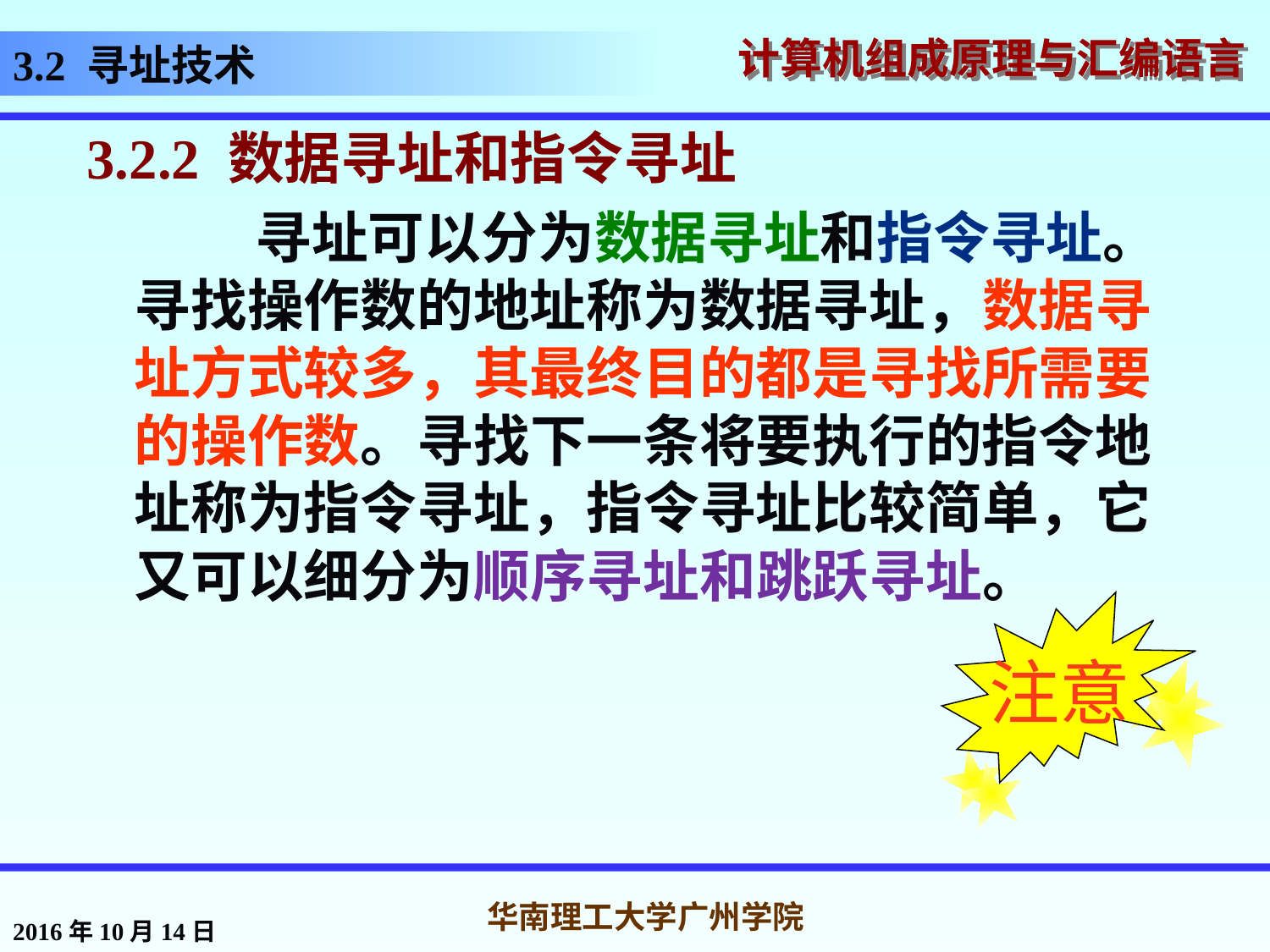

3.2 寻址技术
3.2.2 数据寻址和指令寻址
            寻址可以分为数据寻址和指令寻址。寻找操作数的地址称为数据寻址，数据寻址方式较多，其最终目的都是寻找所需要的操作数。寻找下一条将要执行的指令地址称为指令寻址，指令寻址比较简单，它又可以细分为顺序寻址和跳跃寻址。
注意
2016年10月14日
华南理工大学广州学院